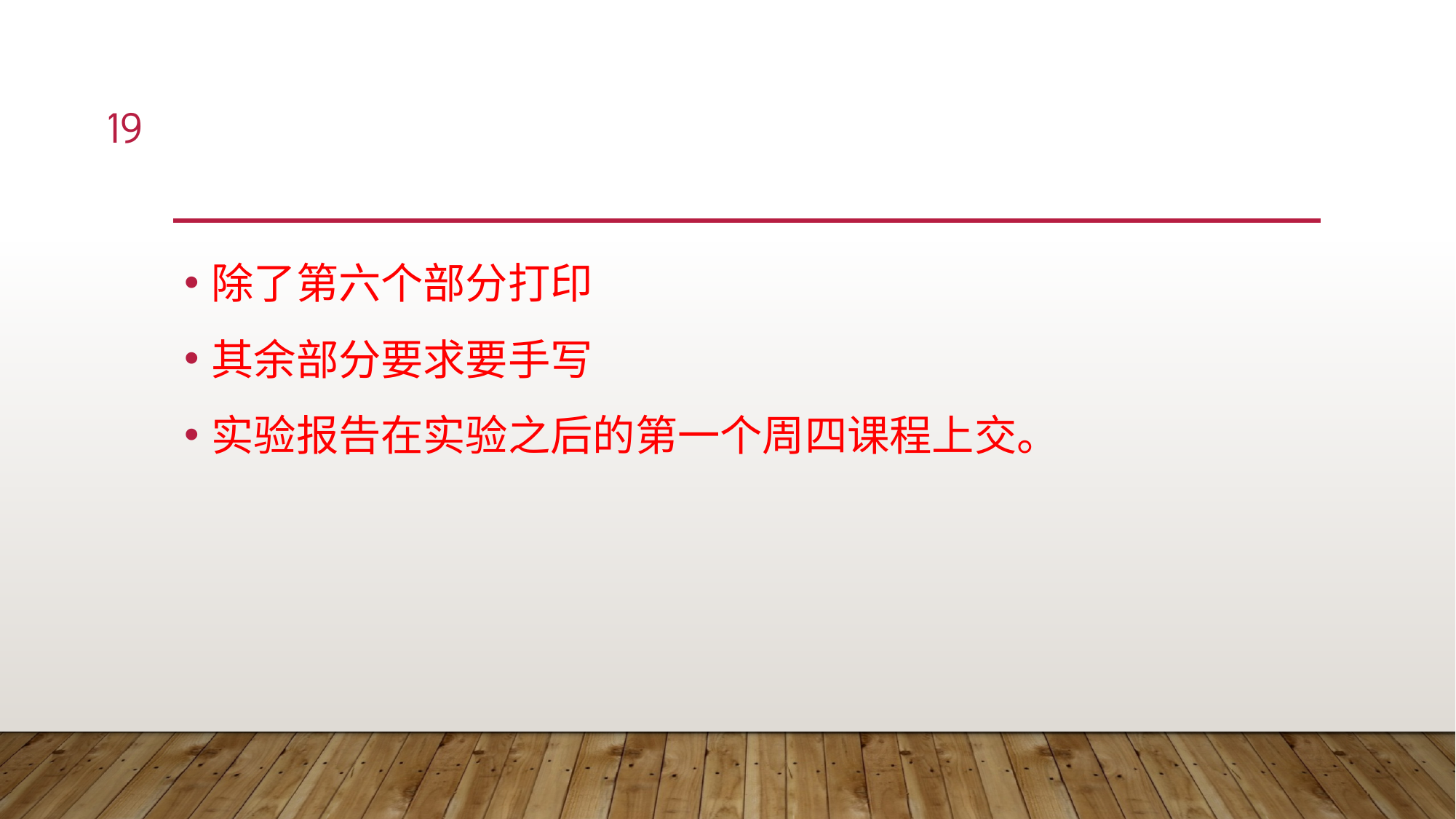

19
除了第六个部分打印
其余部分要求要手写
实验报告在实验之后的第一个周四课程上交。